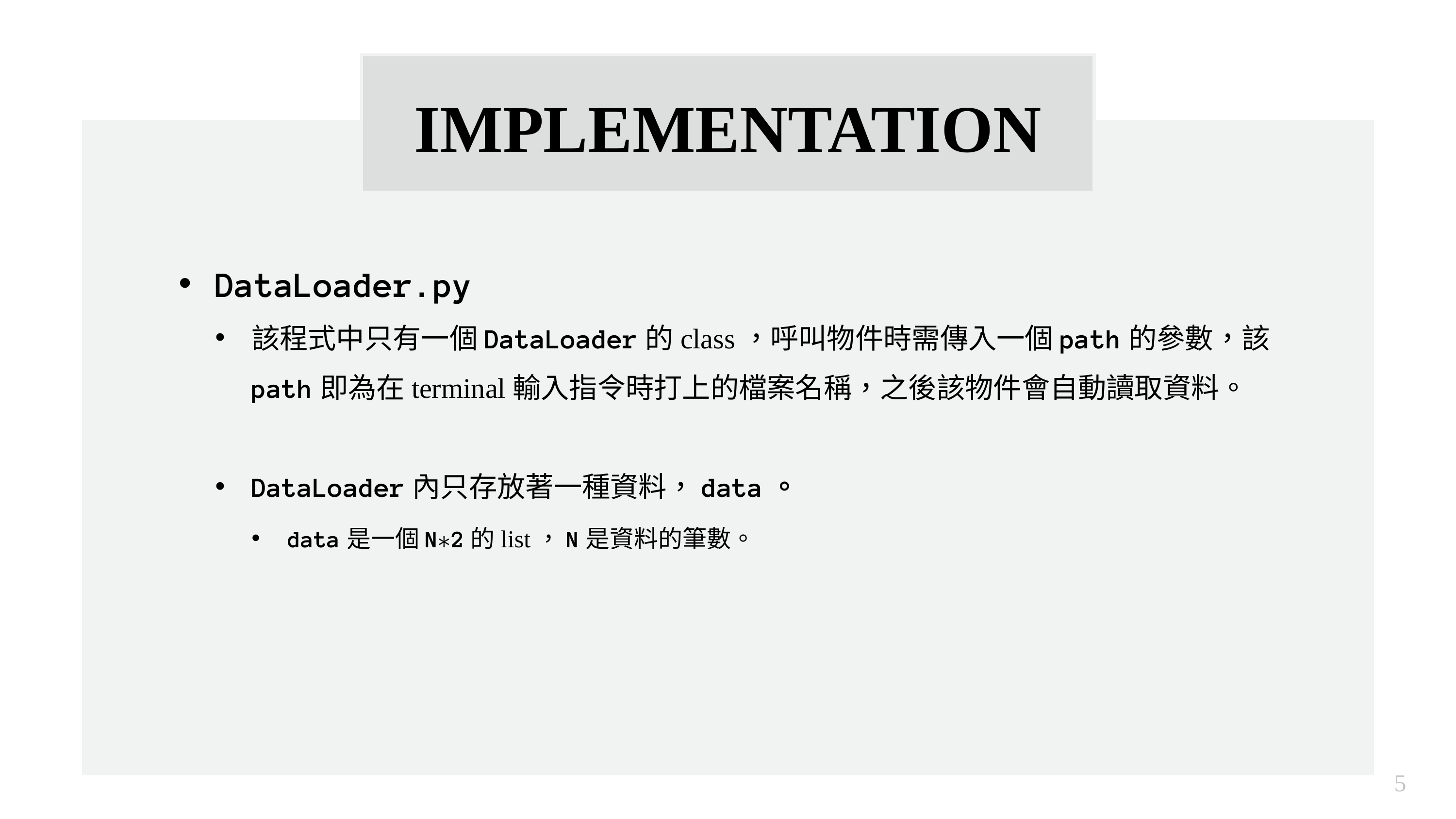

IMPLEMENTATION

DataLoader.py
該程式中只有一個DataLoader的class，呼叫物件時需傳入一個path的參數，該path即為在terminal輸入指令時打上的檔案名稱，之後該物件會自動讀取資料。

DataLoader內只存放著一種資料，data。
data是一個N*2的list，N是資料的筆數。
5